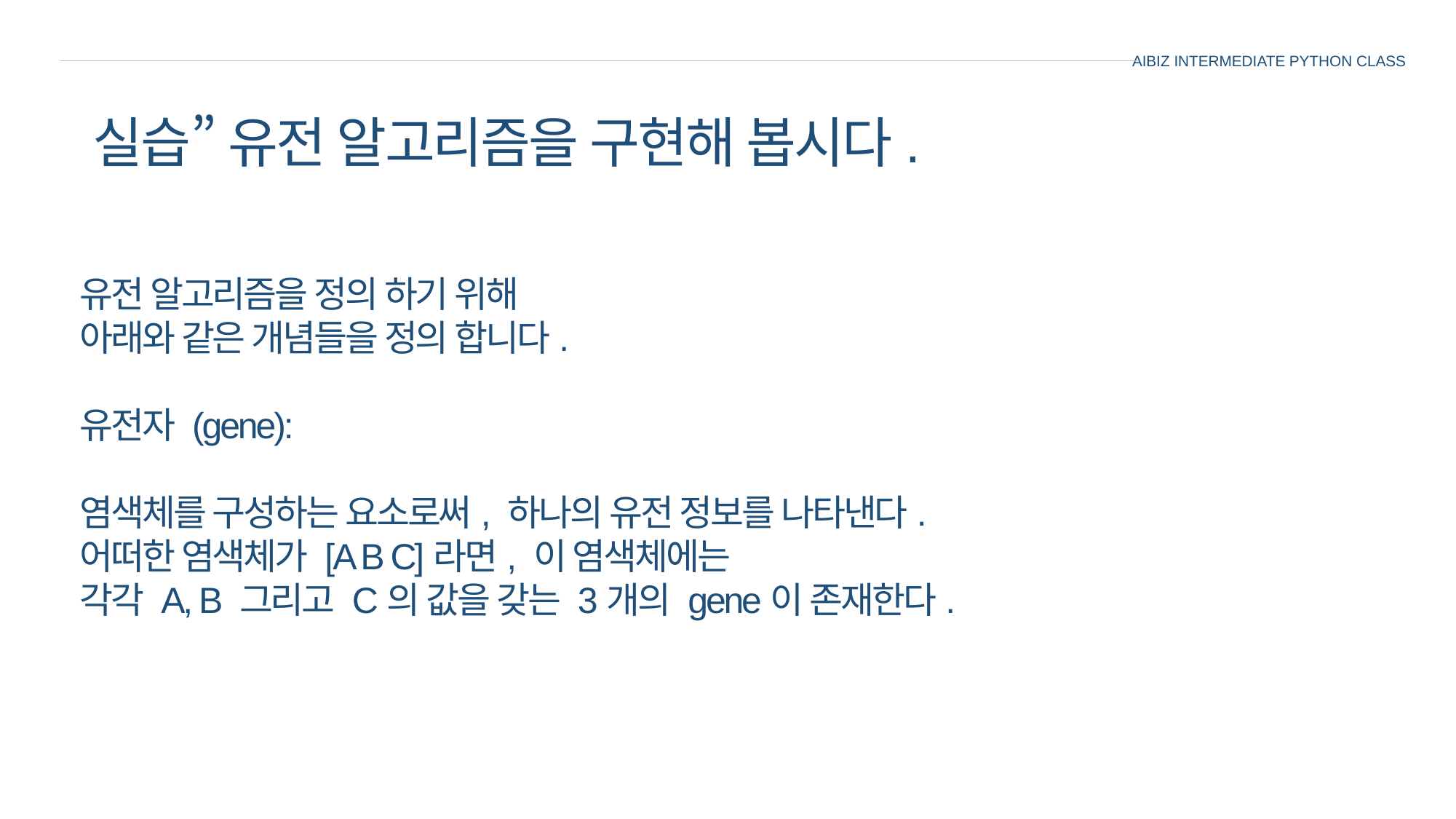

AIBIZ INTERMEDIATE PYTHON CLASS
실습” 유전 알고리즘을 구현해 봅시다.
유전 알고리즘을 정의 하기 위해
아래와 같은 개념들을 정의 합니다.

유전자 (gene):

염색체를 구성하는 요소로써, 하나의 유전 정보를 나타낸다.
어떠한 염색체가 [A B C]라면, 이 염색체에는
각각 A, B 그리고 C의 값을 갖는 3개의 gene이 존재한다.